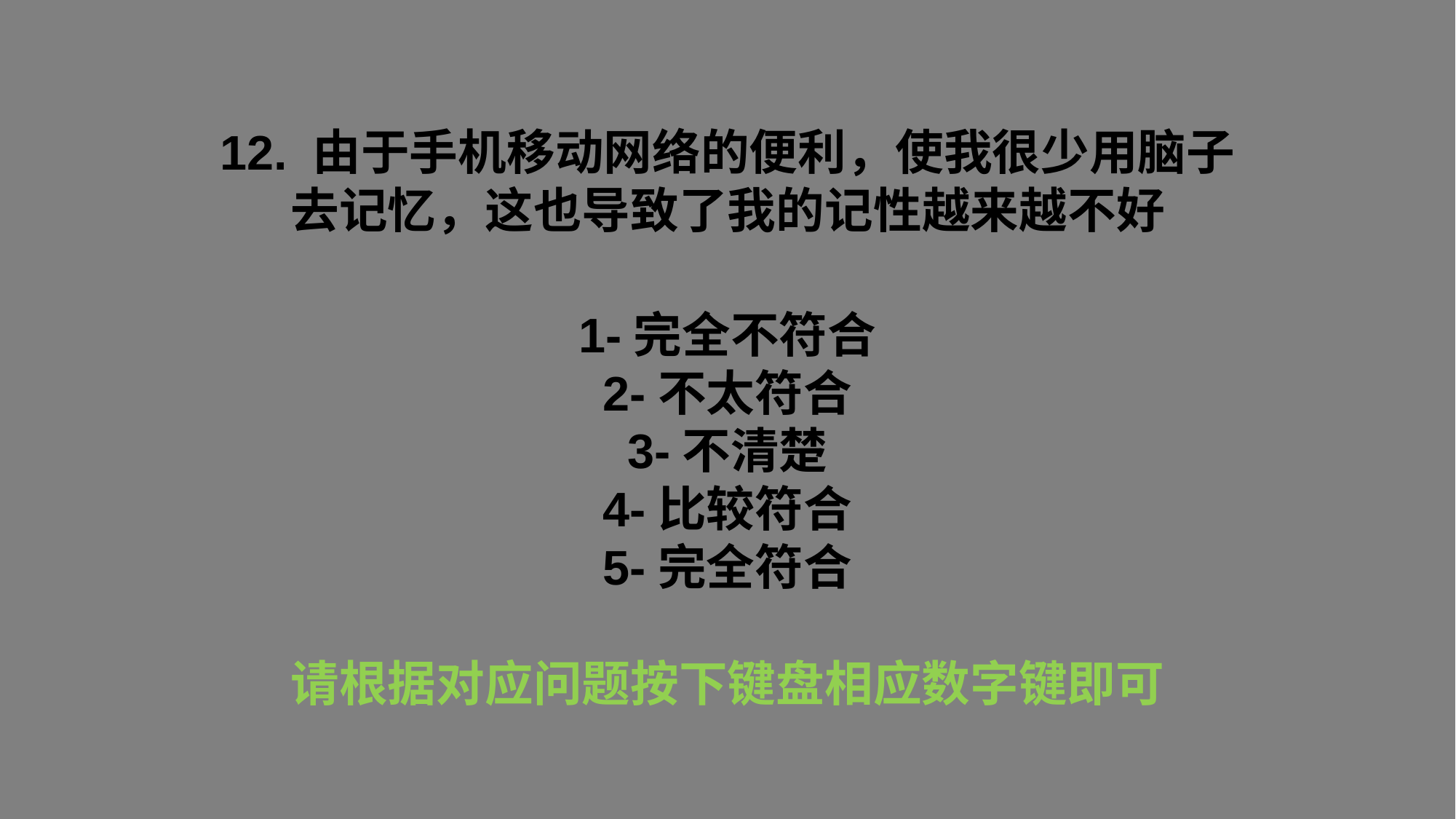

12. 由于手机移动网络的便利，使我很少用脑子
去记忆，这也导致了我的记性越来越不好
1-完全不符合
2-不太符合
3-不清楚
4-比较符合
5-完全符合

请根据对应问题按下键盘相应数字键即可